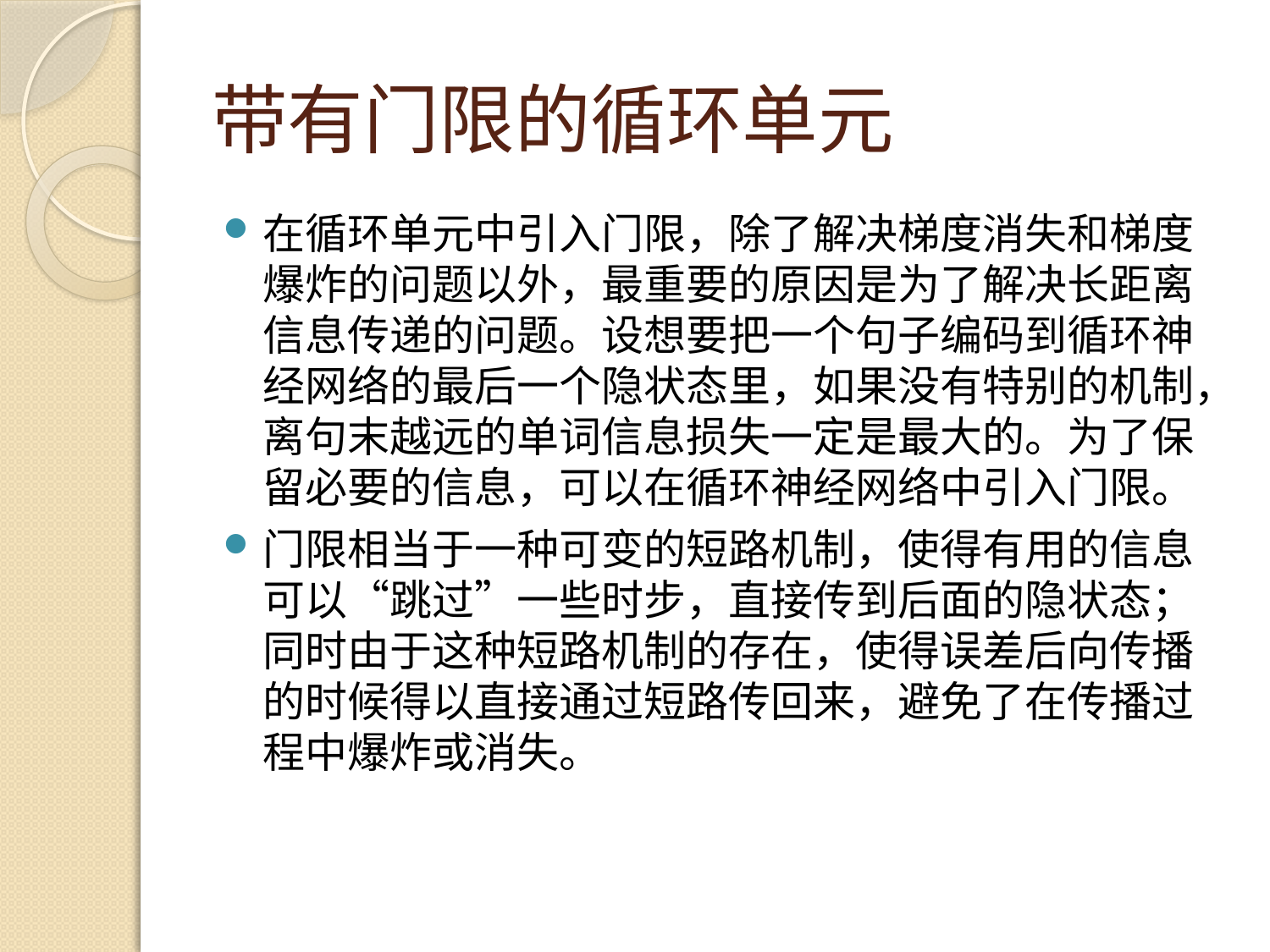

# 带有门限的循环单元
在循环单元中引入门限，除了解决梯度消失和梯度爆炸的问题以外，最重要的原因是为了解决长距离信息传递的问题。设想要把一个句子编码到循环神经网络的最后一个隐状态里，如果没有特别的机制，离句末越远的单词信息损失一定是最大的。为了保留必要的信息，可以在循环神经网络中引入门限。
门限相当于一种可变的短路机制，使得有用的信息可以“跳过”一些时步，直接传到后面的隐状态；同时由于这种短路机制的存在，使得误差后向传播的时候得以直接通过短路传回来，避免了在传播过程中爆炸或消失。